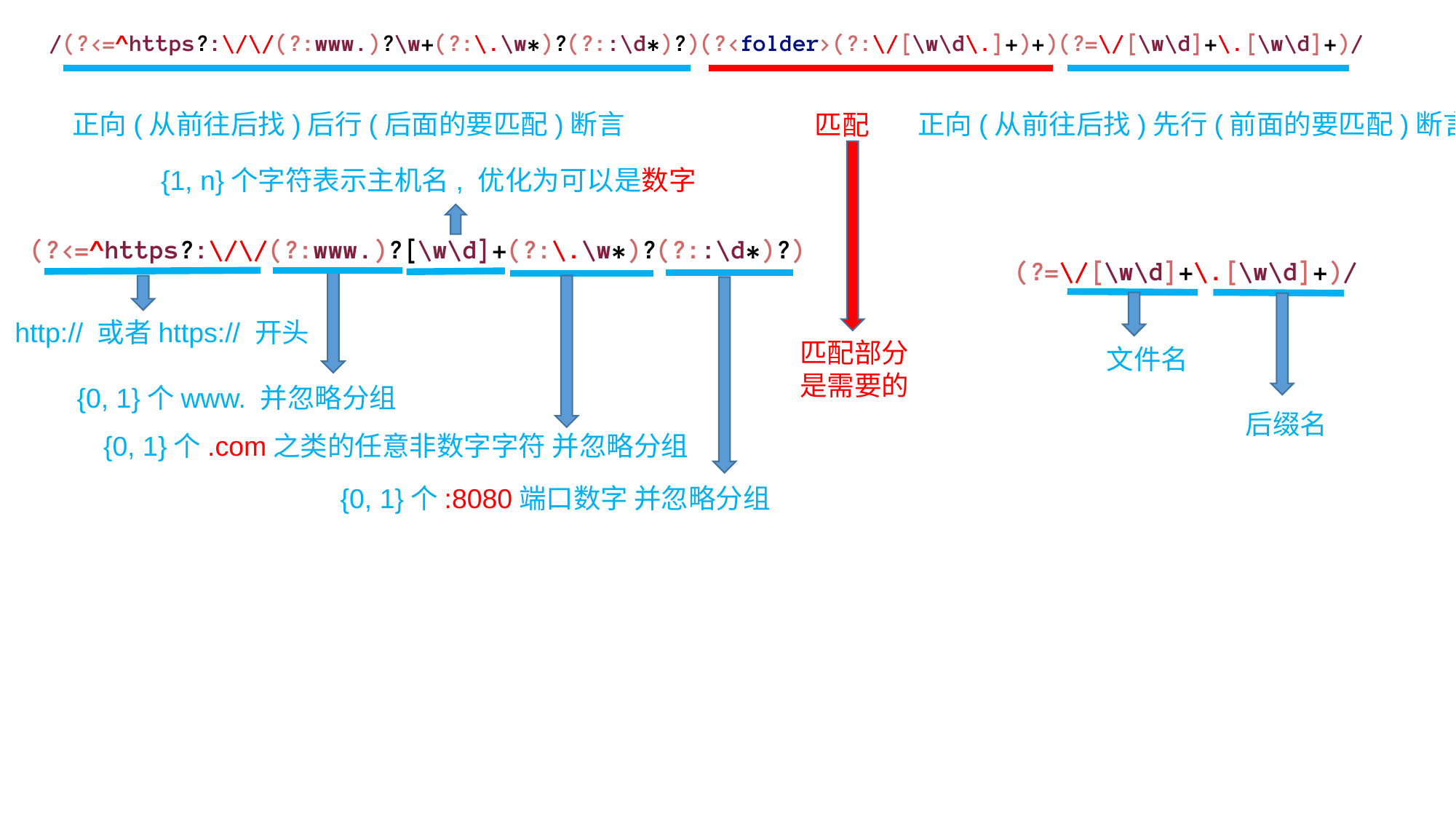

/(?<=^https?:\/\/(?:www.)?\w+(?:\.\w*)?(?::\d*)?)(?<folder>(?:\/[\w\d\.]+)+)(?=\/[\w\d]+\.[\w\d]+)/
正向(从前往后找)后行(后面的要匹配)断言
正向(从前往后找)先行(前面的要匹配)断言
匹配

{1, n}个字符表示主机名, 优化为可以是数字

(?<=^https?:\/\/(?:www.)?[\w\d]+(?:\.\w*)?(?::\d*)?)
(?=\/[\w\d]+\.[\w\d]+)/

http:// 或者https:// 开头
匹配部分
是需要的
文件名
{0, 1}个www. 并忽略分组
后缀名
{0, 1}个.com之类的任意非数字字符 并忽略分组
{0, 1}个:8080端口数字 并忽略分组